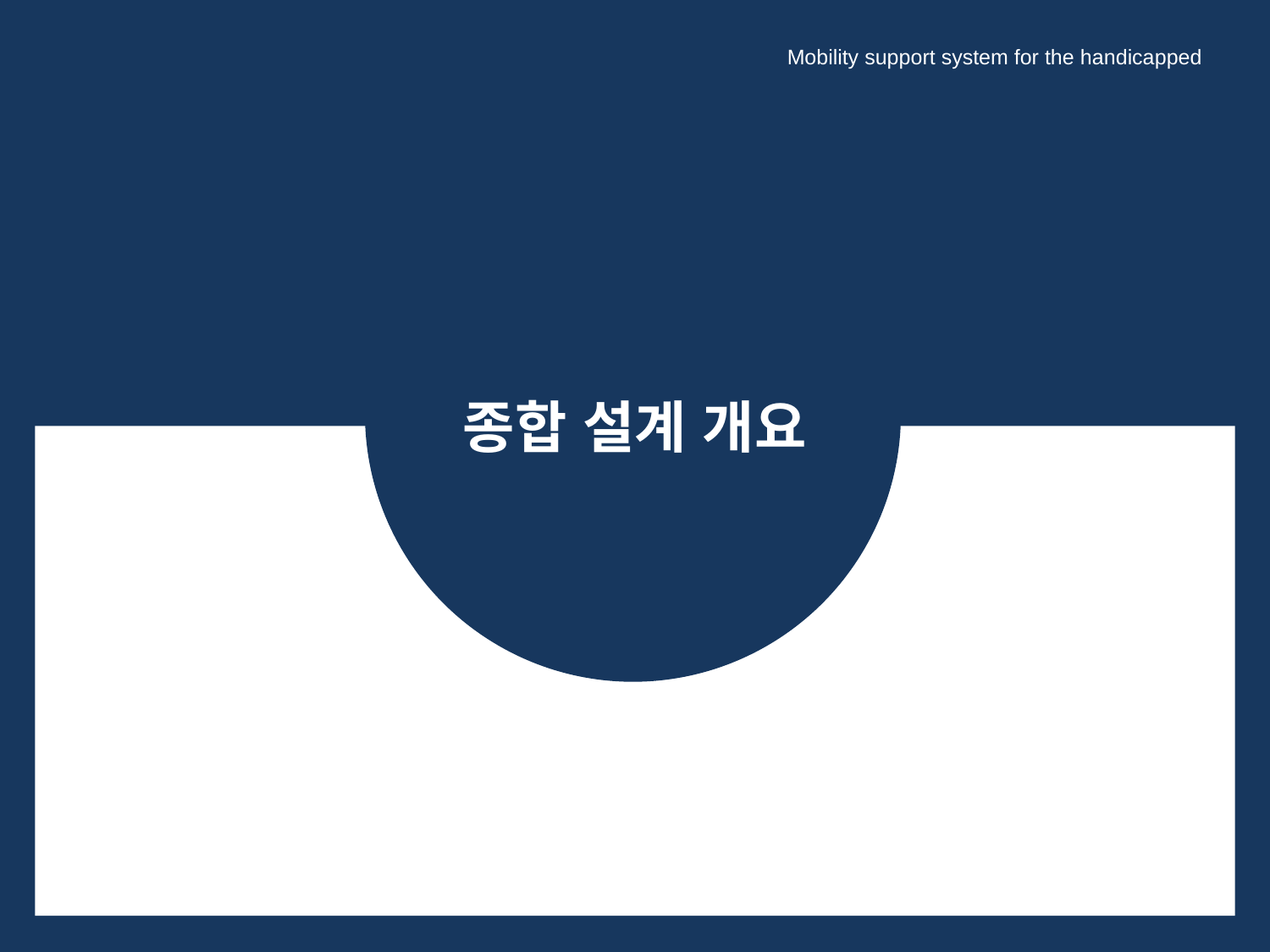

Mobility support system for the handicapped

종합 설계 개요